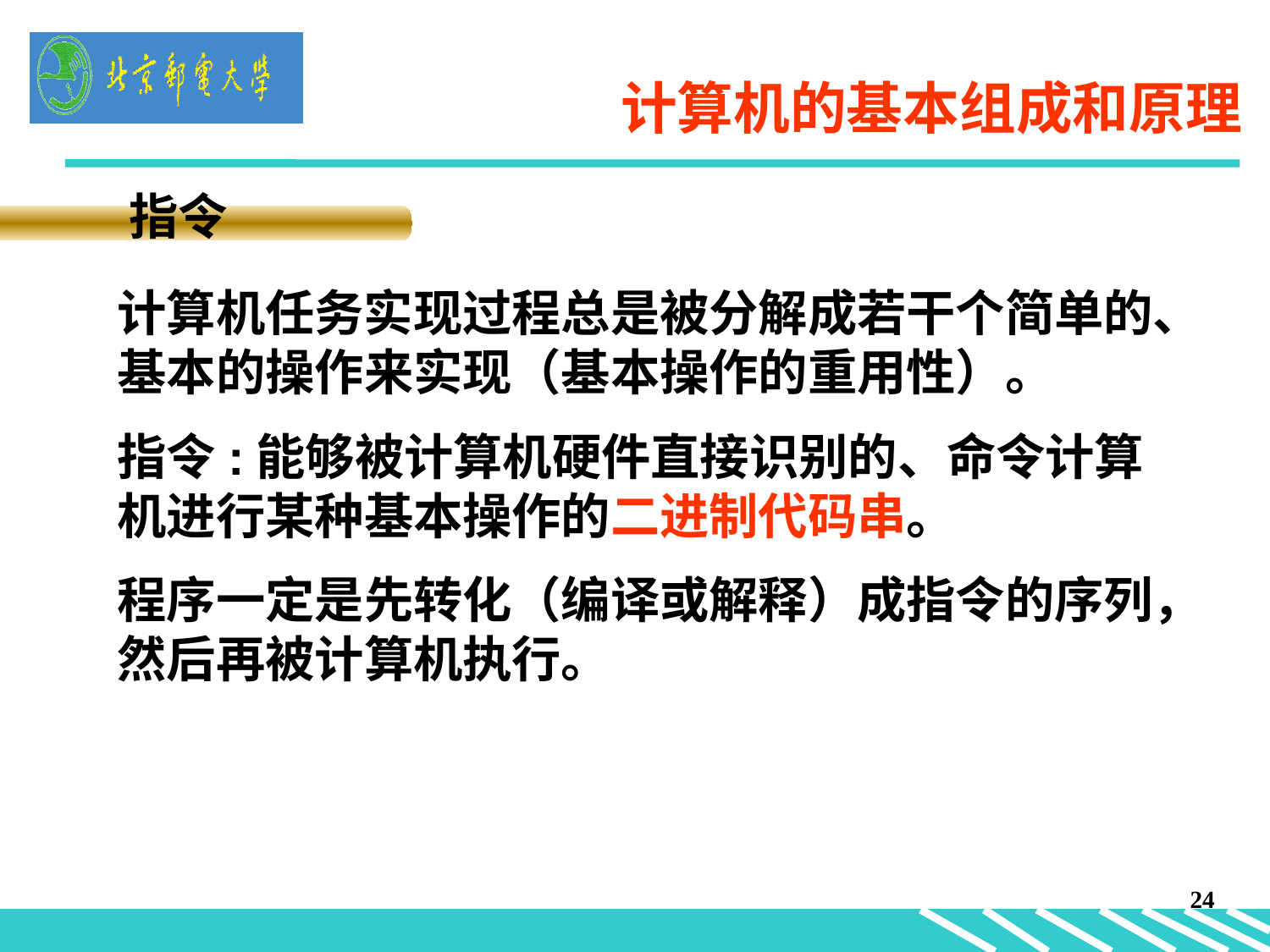

计算机的基本组成和原理
指令

计算机任务实现过程总是被分解成若干个简单的、基本的操作来实现（基本操作的重用性）。
指令:能够被计算机硬件直接识别的、命令计算机进行某种基本操作的二进制代码串。
程序一定是先转化（编译或解释）成指令的序列，然后再被计算机执行。
24